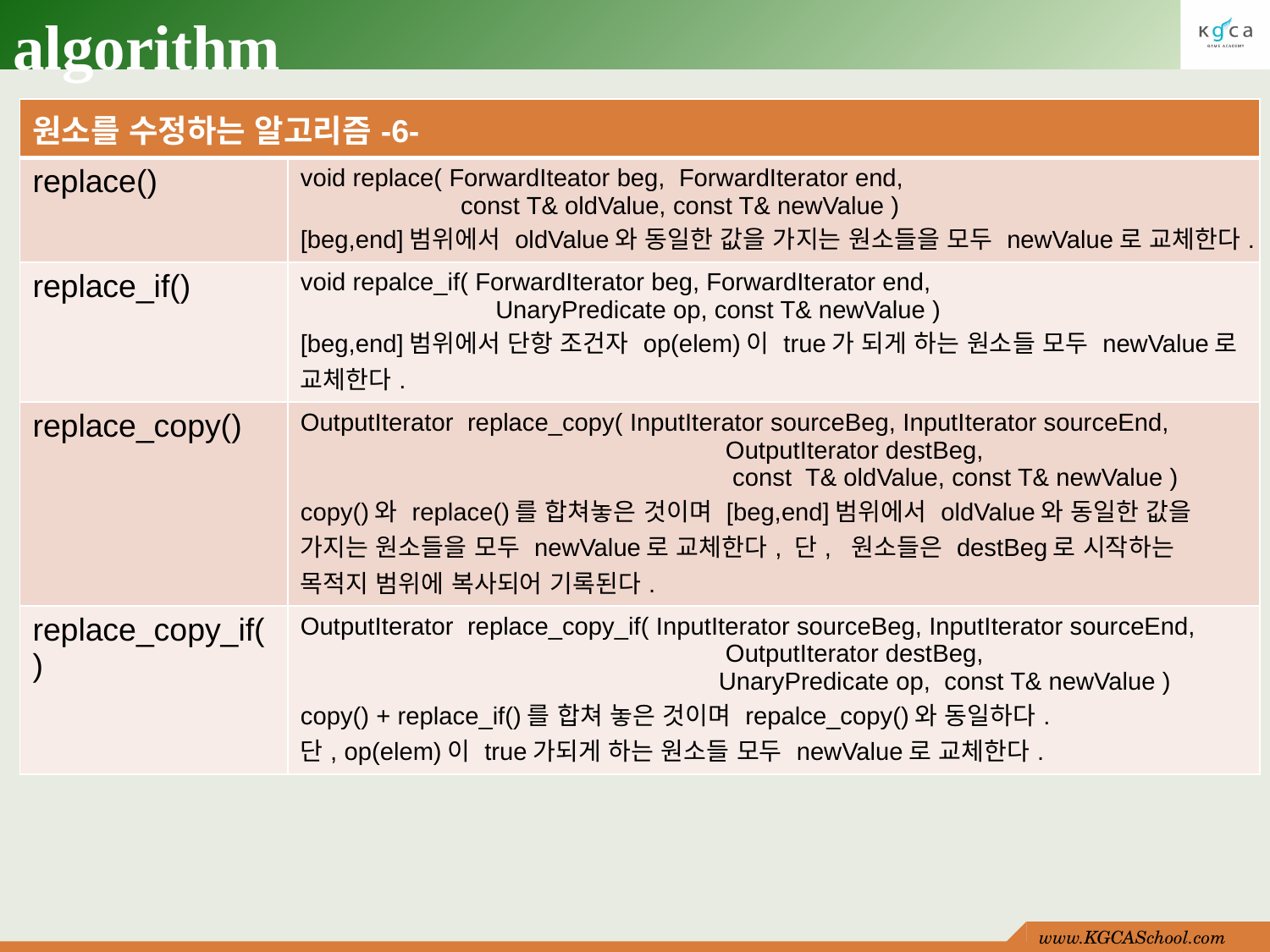

# algorithm
| 원소를 수정하는 알고리즘-6- |  |
| --- | --- |
| replace() | void replace( ForwardIteator beg, ForwardIterator end, const T& oldValue, const T& newValue ) [beg,end]범위에서 oldValue와 동일한 값을 가지는 원소들을 모두 newValue로 교체한다. |
| replace\_if() | void repalce\_if( ForwardIterator beg, ForwardIterator end, UnaryPredicate op, const T& newValue ) [beg,end]범위에서 단항 조건자 op(elem)이 true가 되게 하는 원소들 모두 newValue로 교체한다. |
| replace\_copy() | OutputIterator replace\_copy( InputIterator sourceBeg, InputIterator sourceEnd, OutputIterator destBeg, const T& oldValue, const T& newValue ) copy()와 replace()를 합쳐놓은 것이며 [beg,end]범위에서 oldValue와 동일한 값을 가지는 원소들을 모두 newValue로 교체한다, 단, 원소들은 destBeg로 시작하는 목적지 범위에 복사되어 기록된다. |
| replace\_copy\_if() | OutputIterator replace\_copy\_if( InputIterator sourceBeg, InputIterator sourceEnd, OutputIterator destBeg, UnaryPredicate op, const T& newValue ) copy() + replace\_if()를 합쳐 놓은 것이며 repalce\_copy()와 동일하다. 단, op(elem)이 true가되게 하는 원소들 모두 newValue로 교체한다. |